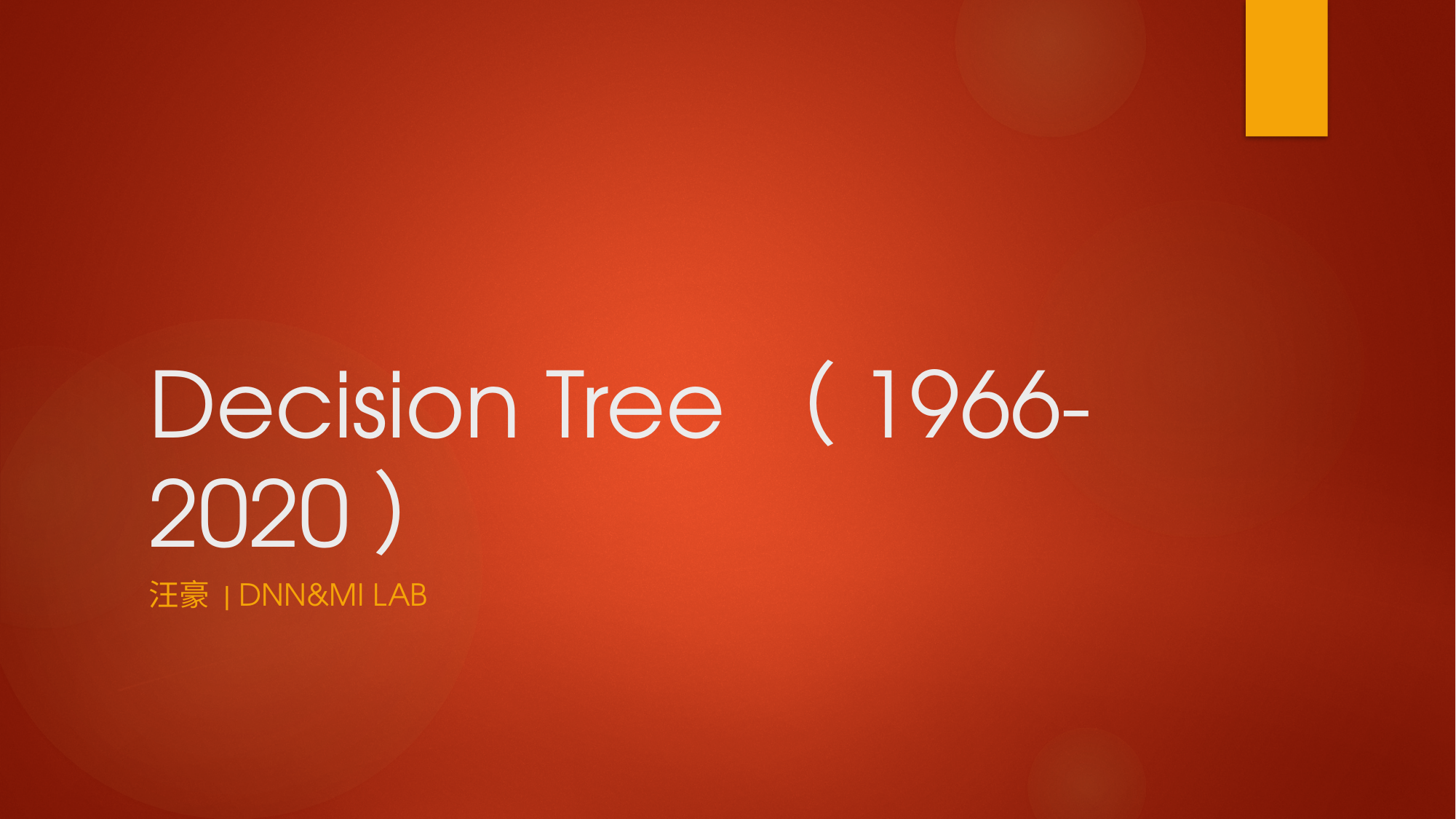

# Decision Tree（1966-2020）
汪豪 | DNN&MI Lab